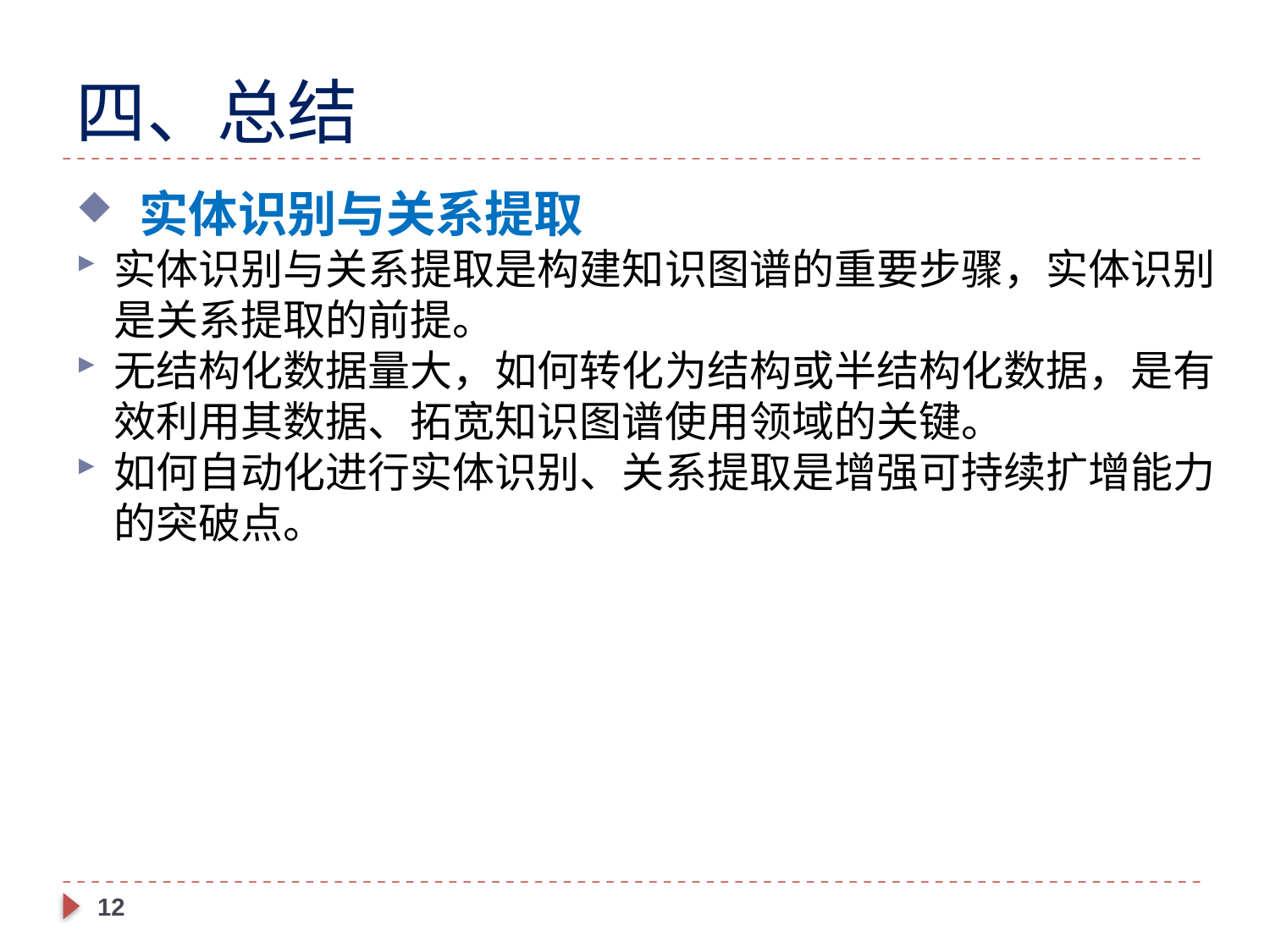

四、总结
实体识别与关系提取
实体识别与关系提取是构建知识图谱的重要步骤，实体识别是关系提取的前提。
无结构化数据量大，如何转化为结构或半结构化数据，是有效利用其数据、拓宽知识图谱使用领域的关键。
如何自动化进行实体识别、关系提取是增强可持续扩增能力的突破点。
移动互联网
Mobile Internet

12